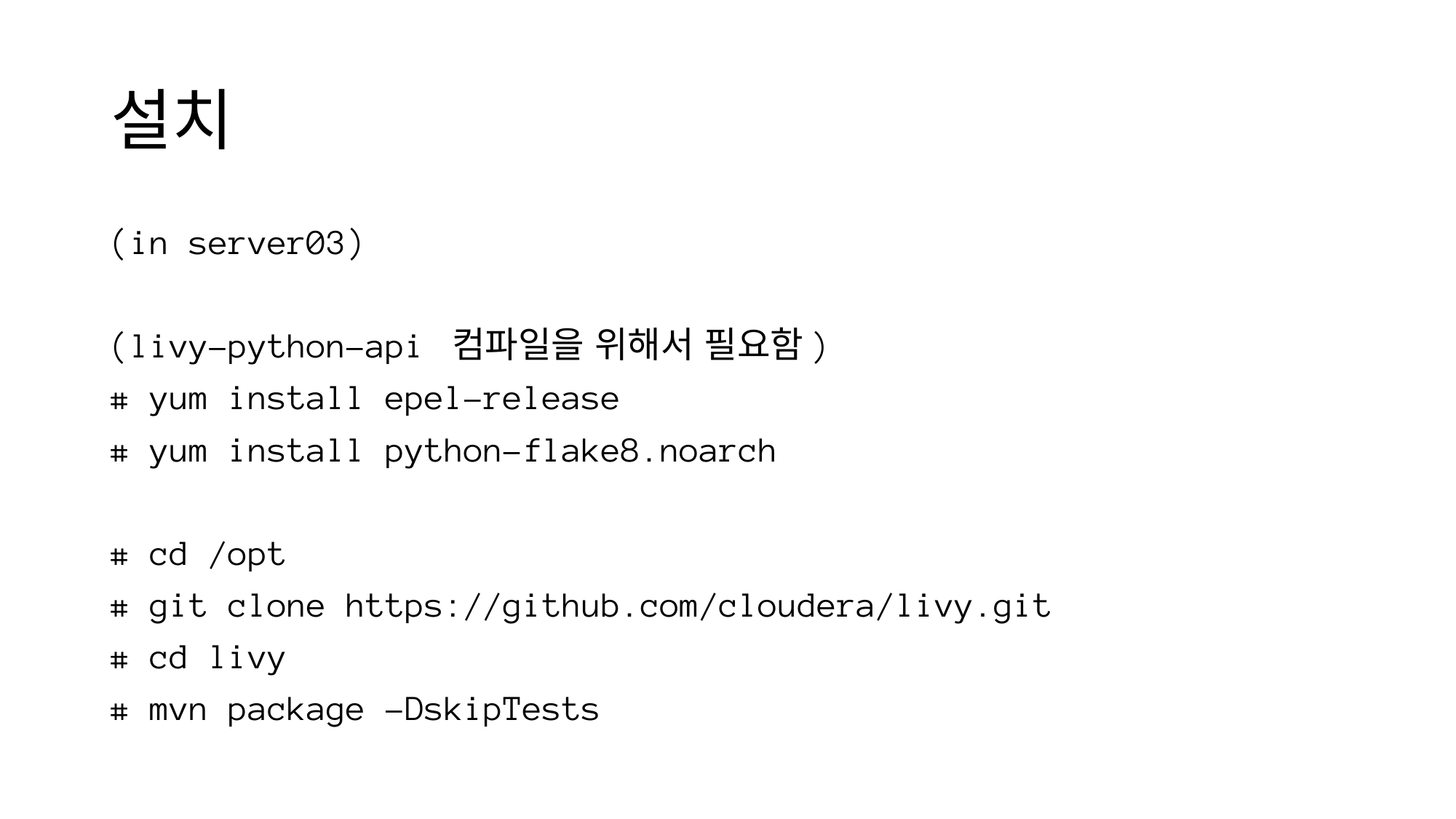

# 설치
(in server03)

(livy-python-api 컴파일을 위해서 필요함)
# yum install epel-release
# yum install python-flake8.noarch

# cd /opt
# git clone https://github.com/cloudera/livy.git
# cd livy
# mvn package -DskipTests